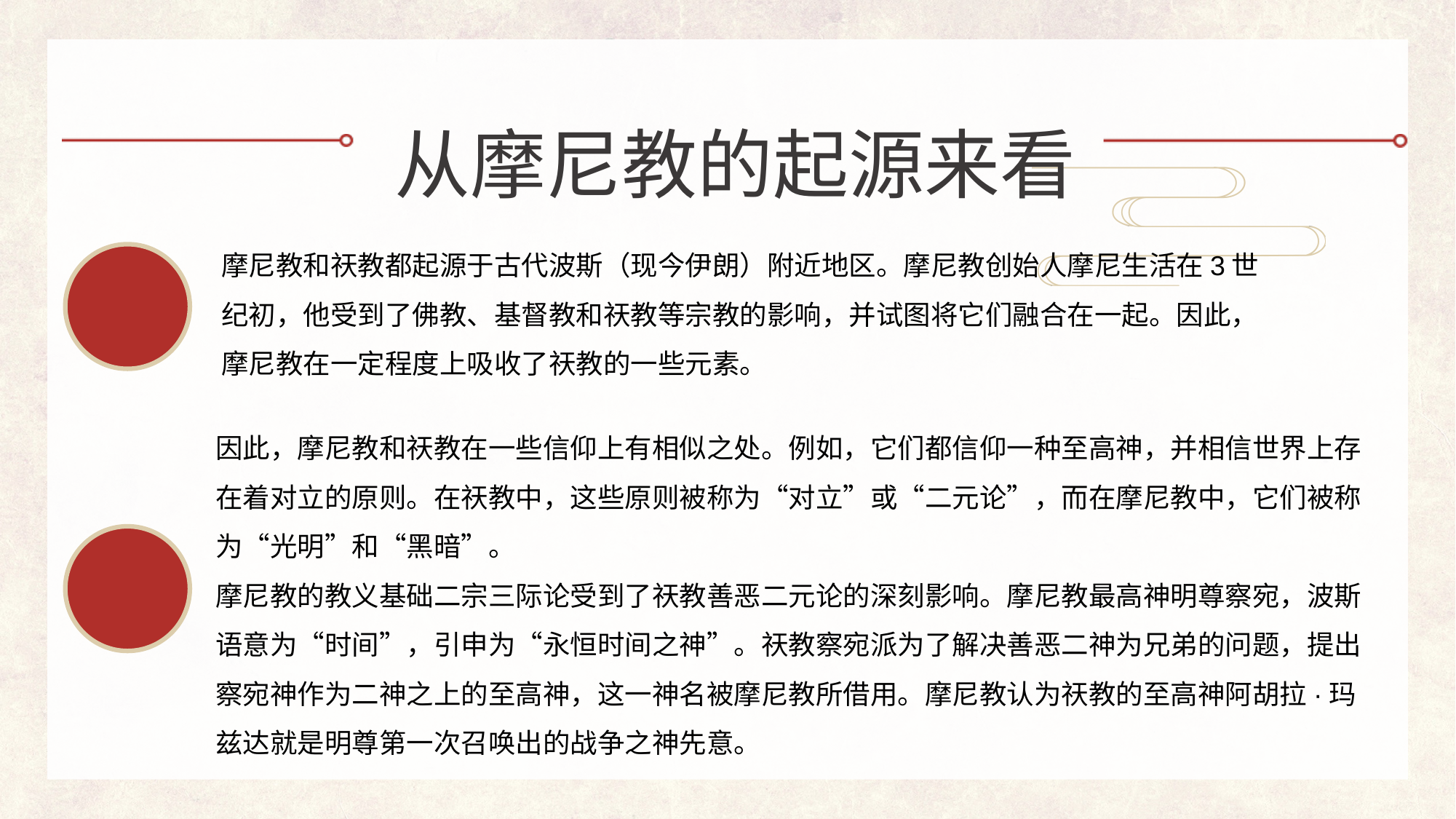

从摩尼教的起源来看

摩尼教和祆教都起源于古代波斯（现今伊朗）附近地区。摩尼教创始人摩尼生活在3世纪初，他受到了佛教、基督教和祆教等宗教的影响，并试图将它们融合在一起。因此，摩尼教在一定程度上吸收了祆教的一些元素。

因此，摩尼教和祆教在一些信仰上有相似之处。例如，它们都信仰一种至高神，并相信世界上存在着对立的原则。在祆教中，这些原则被称为“对立”或“二元论”，而在摩尼教中，它们被称为“光明”和“黑暗”。
摩尼教的教义基础二宗三际论受到了祆教善恶二元论的深刻影响。摩尼教最高神明尊察宛，波斯语意为“时间”，引申为“永恒时间之神”。祆教察宛派为了解决善恶二神为兄弟的问题，提出察宛神作为二神之上的至高神，这一神名被摩尼教所借用。摩尼教认为祆教的至高神阿胡拉·玛兹达就是明尊第一次召唤出的战争之神先意。